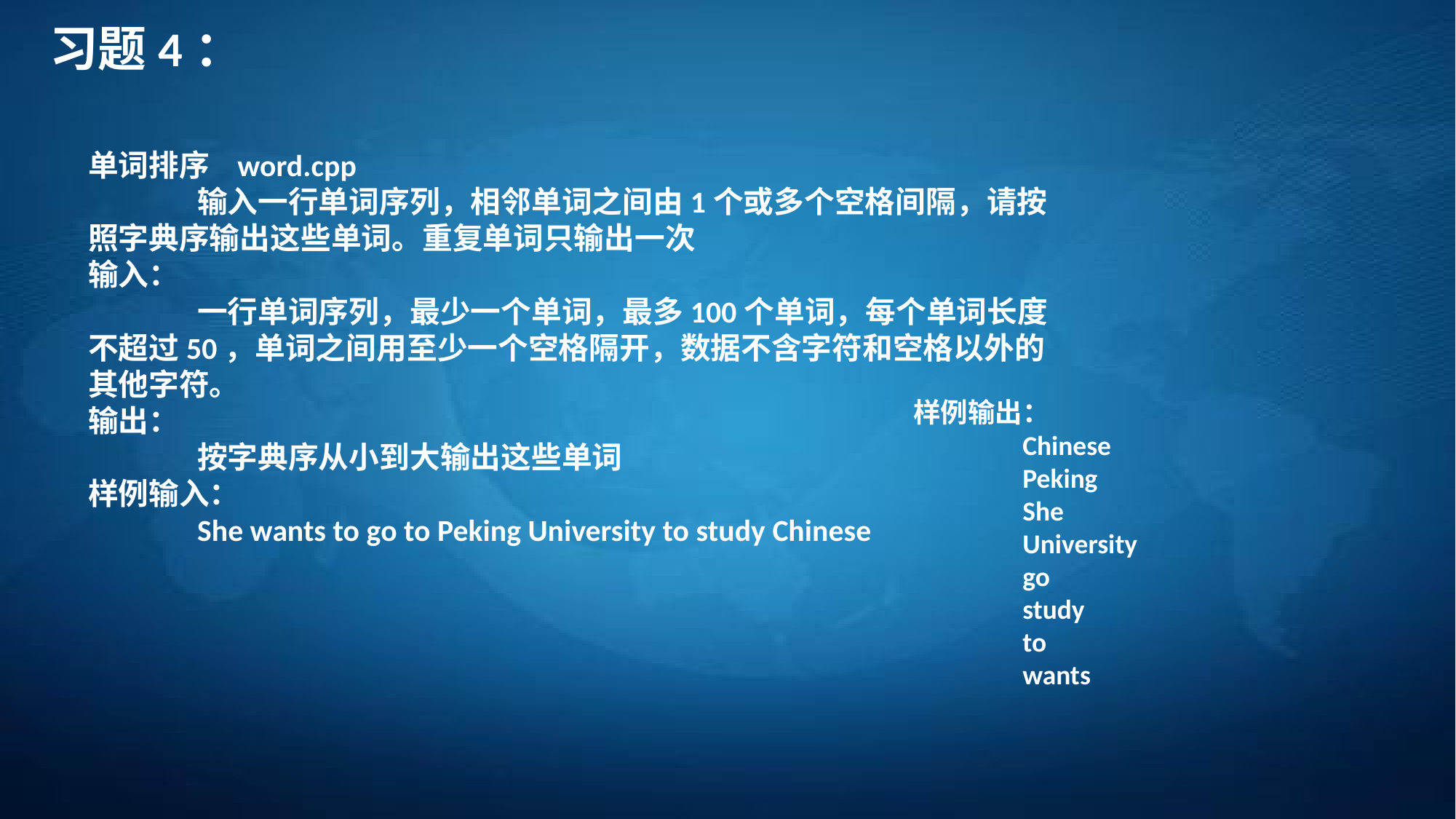

习题4：
单词排序   word.cpp
	输入一行单词序列，相邻单词之间由1个或多个空格间隔，请按照字典序输出这些单词。重复单词只输出一次
输入：
	一行单词序列，最少一个单词，最多100个单词，每个单词长度不超过50，单词之间用至少一个空格隔开，数据不含字符和空格以外的其他字符。
输出：
	按字典序从小到大输出这些单词
样例输入：
	She wants to go to Peking University to study Chinese
样例输出：
	Chinese
	Peking
	She
	University
	go
	study
	to
	wants